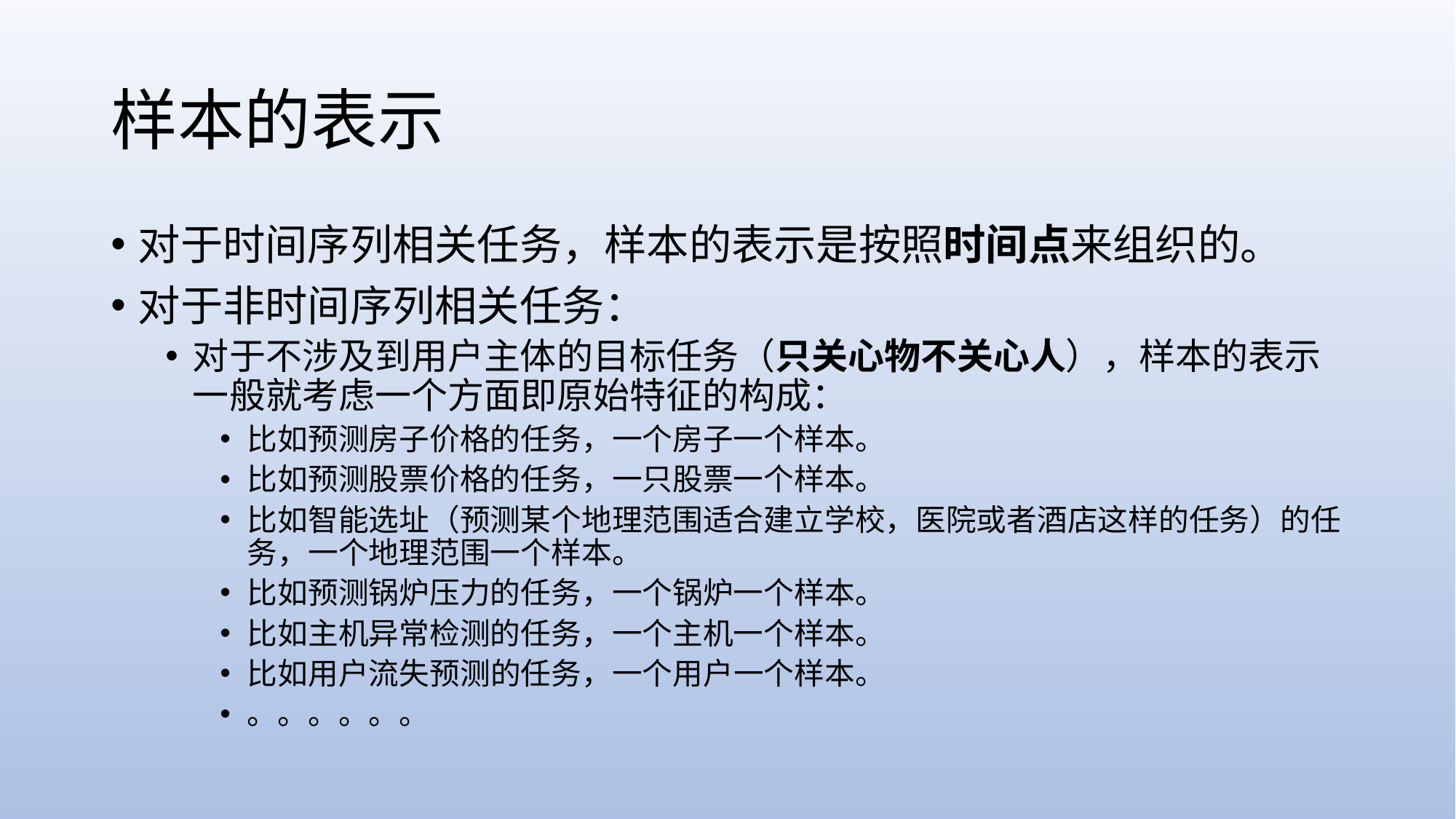

# 样本的表示
对于时间序列相关任务，样本的表示是按照时间点来组织的。
对于非时间序列相关任务：
对于不涉及到用户主体的目标任务（只关心物不关心人），样本的表示一般就考虑一个方面即原始特征的构成：
比如预测房子价格的任务，一个房子一个样本。
比如预测股票价格的任务，一只股票一个样本。
比如智能选址（预测某个地理范围适合建立学校，医院或者酒店这样的任务）的任务，一个地理范围一个样本。
比如预测锅炉压力的任务，一个锅炉一个样本。
比如主机异常检测的任务，一个主机一个样本。
比如用户流失预测的任务，一个用户一个样本。
。。。。。。